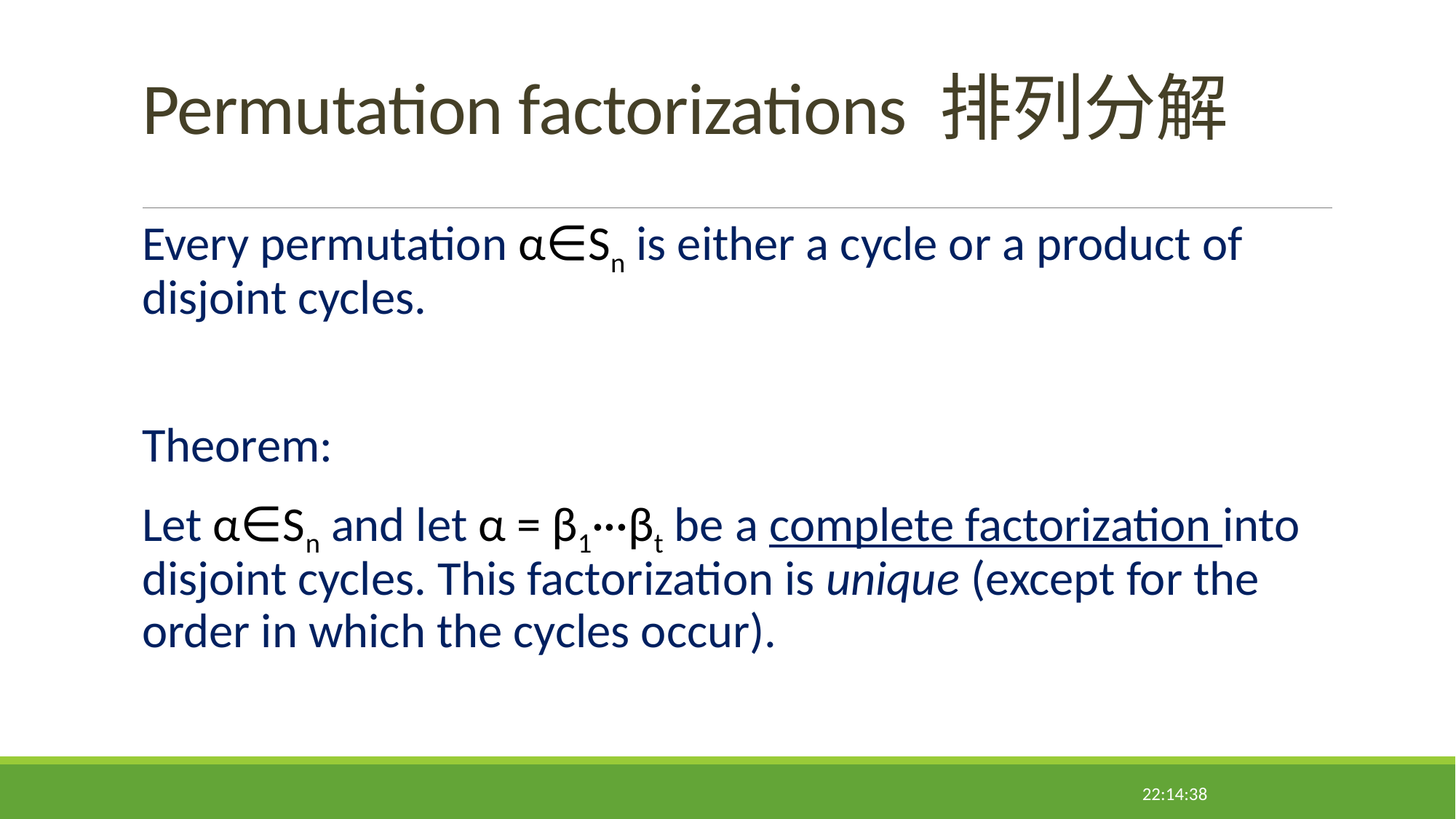

# Permutation factorizations 排列分解
Every permutation α∈Sn is either a cycle or a product of disjoint cycles.

Theorem:
Let α∈Sn and let α = β1···βt be a complete factorization into disjoint cycles. This factorization is unique (except for the order in which the cycles occur).
22:14:38